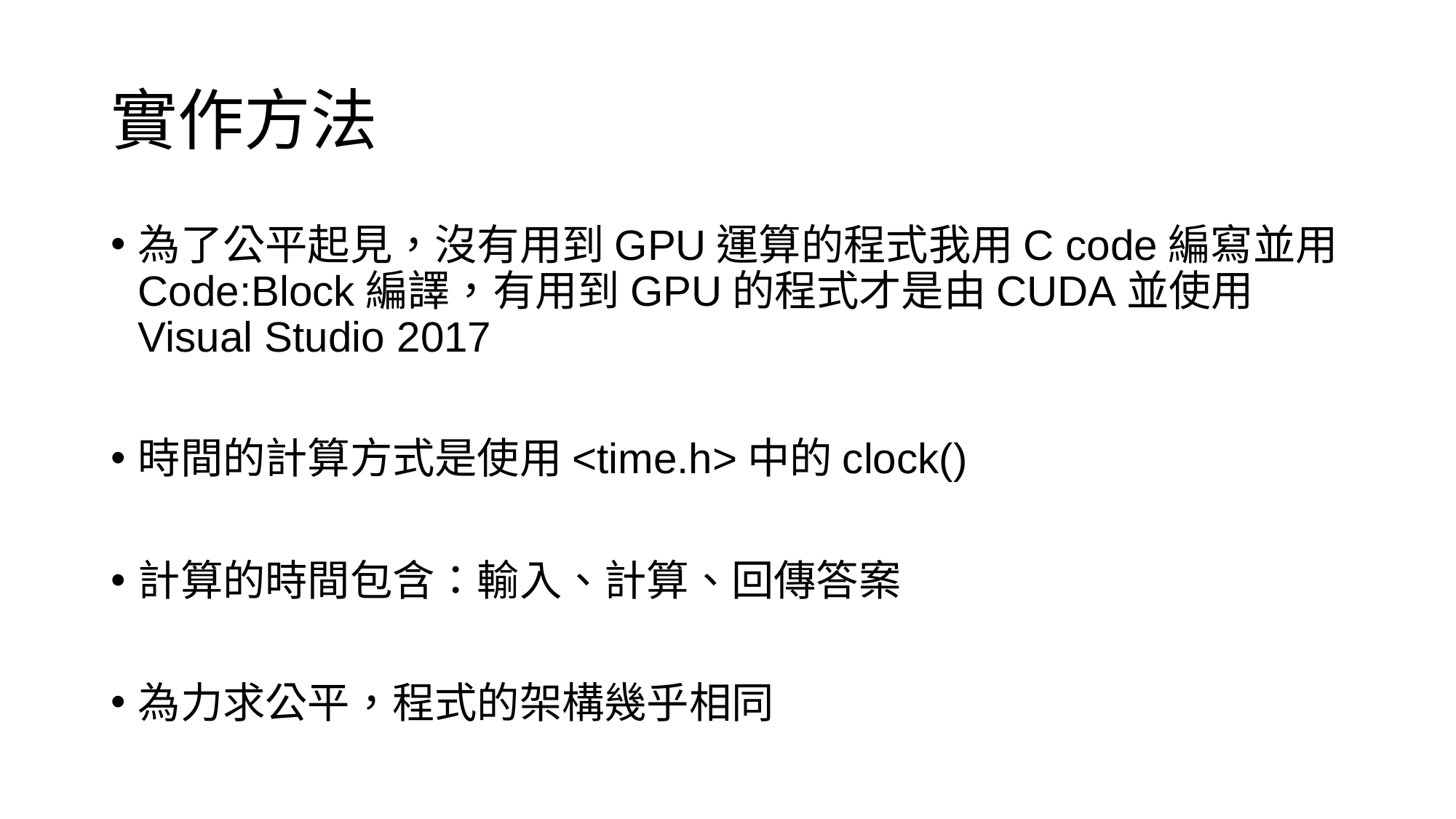

# 實作方法
為了公平起見，沒有用到GPU運算的程式我用C code編寫並用Code:Block編譯，有用到GPU的程式才是由CUDA並使用Visual Studio 2017

時間的計算方式是使用<time.h>中的clock()

計算的時間包含：輸入、計算、回傳答案

為力求公平，程式的架構幾乎相同